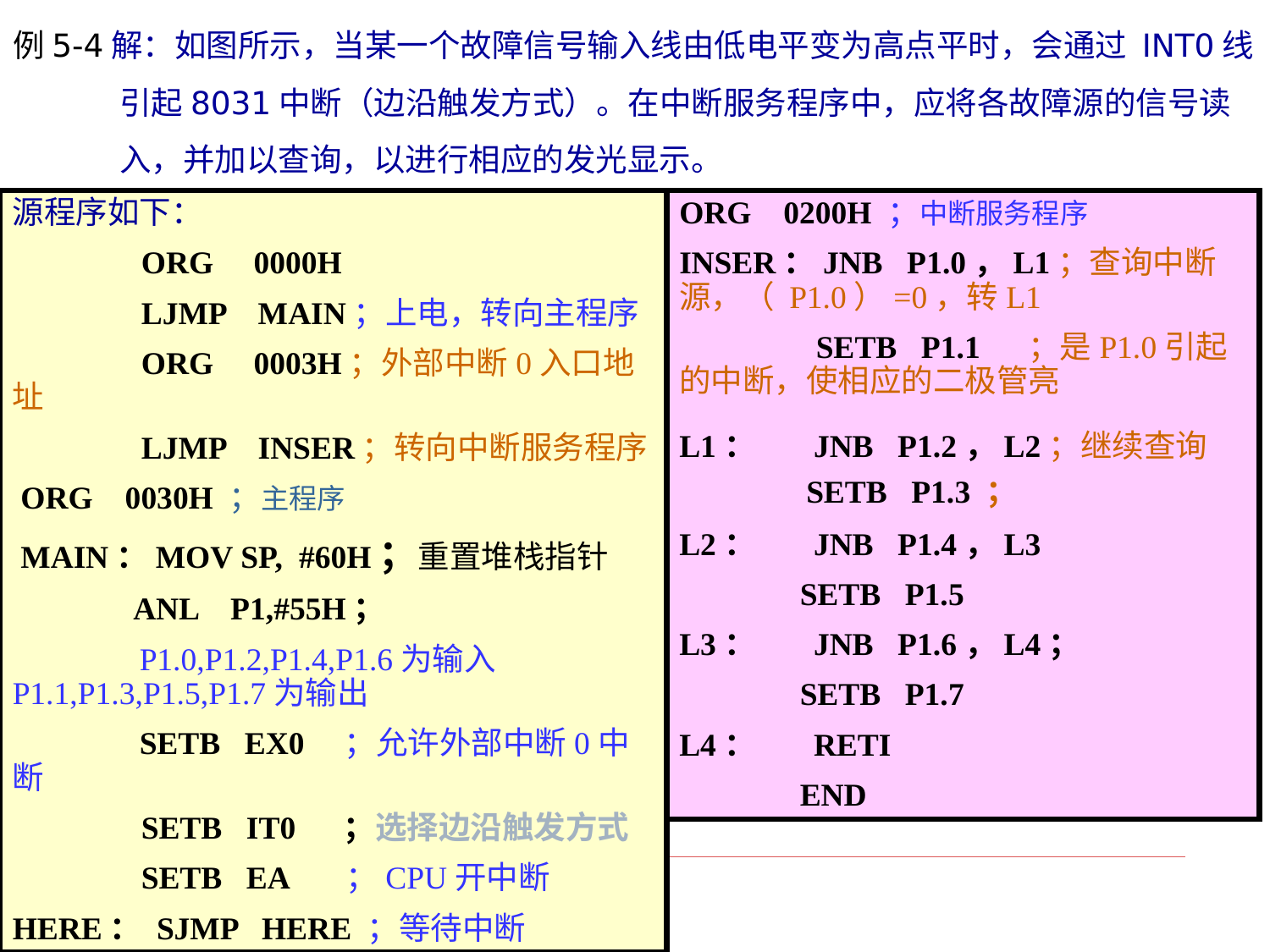

例5-4解：如图所示，当某一个故障信号输入线由低电平变为高点平时，会通过 INT0线引起8031中断（边沿触发方式）。在中断服务程序中，应将各故障源的信号读入，并加以查询，以进行相应的发光显示。
源程序如下：
                ORG     0000H
                LJMP    MAIN；上电，转向主程序
                ORG     0003H；外部中断0入口地址
                LJMP    INSER；转向中断服务程序
 ORG    0030H ；主程序
 MAIN：MOV SP,  #60H；重置堆栈指针
               ANL    P1,#55H；
	P1.0,P1.2,P1.4,P1.6为输入	P1.1,P1.3,P1.5,P1.7为输出
	SETB   EX0    ；允许外部中断0中断
                SETB   IT0     ；选择边沿触发方式
                SETB   EA      ；CPU开中断
HERE： SJMP   HERE ；等待中断
ORG    0200H ；中断服务程序
INSER：JNB   P1.0，L1；查询中断源，（ P1.0）=0，转L1
                 SETB   P1.1     ；是P1.0引起的中断，使相应的二极管亮
L1：       JNB   P1.2，L2；继续查询                 	SETB   P1.3 ；
L2：       JNB   P1.4，L3
               SETB   P1.5
L3：       JNB   P1.6，L4；
               SETB   P1.7
L4：       RETI
               END
16:57